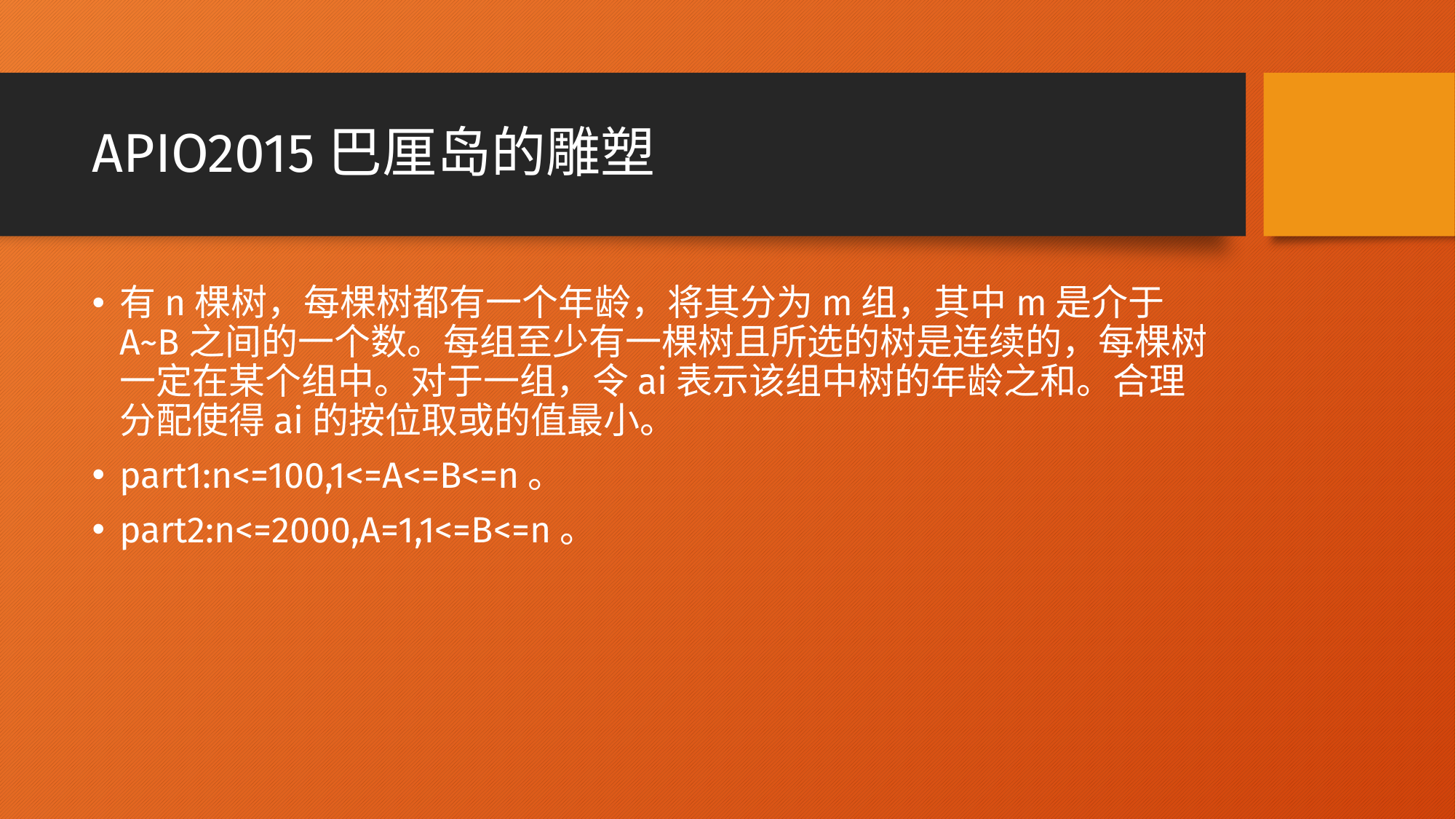

# APIO2015巴厘岛的雕塑
有n棵树，每棵树都有一个年龄，将其分为m组，其中m是介于A~B之间的一个数。每组至少有一棵树且所选的树是连续的，每棵树一定在某个组中。对于一组，令ai表示该组中树的年龄之和。合理分配使得ai的按位取或的值最小。
part1:n<=100,1<=A<=B<=n。
part2:n<=2000,A=1,1<=B<=n。